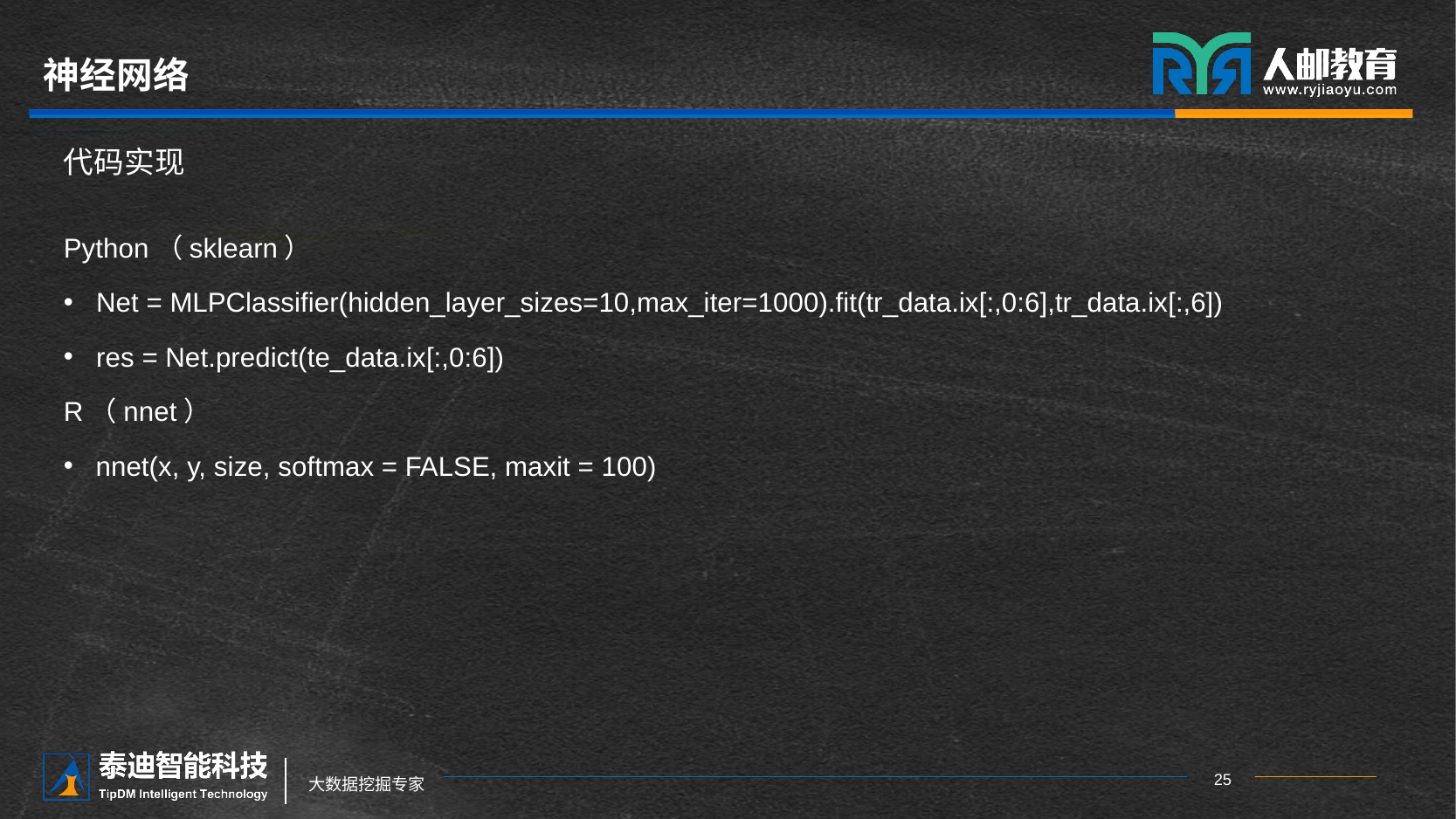

# 神经网络
代码实现
Python（sklearn）
Net = MLPClassifier(hidden_layer_sizes=10,max_iter=1000).fit(tr_data.ix[:,0:6],tr_data.ix[:,6])
res = Net.predict(te_data.ix[:,0:6])
R（nnet）
nnet(x, y, size, softmax = FALSE, maxit = 100)